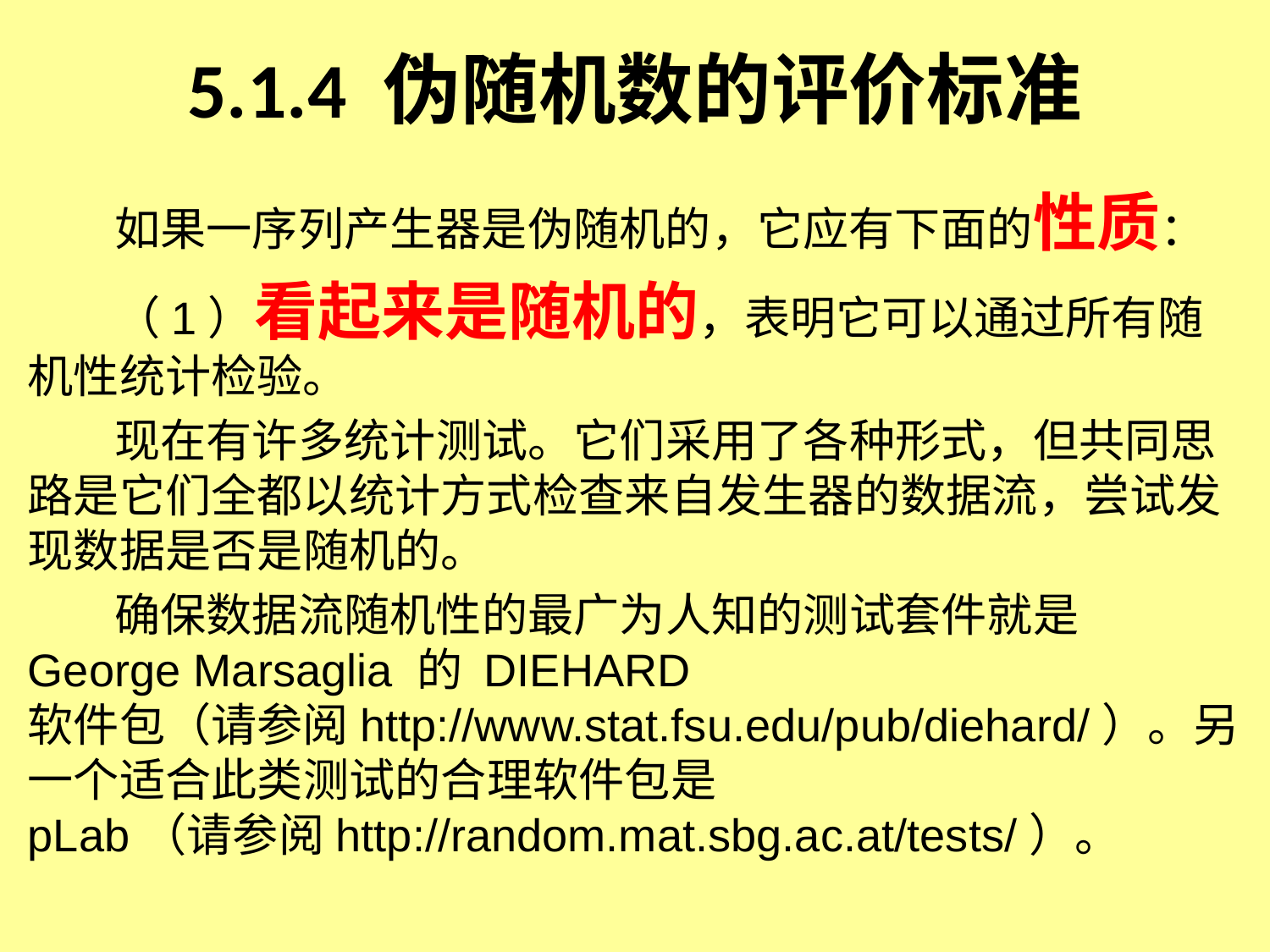

# 5.1.4 伪随机数的评价标准
如果一序列产生器是伪随机的，它应有下面的性质：
（1）看起来是随机的，表明它可以通过所有随机性统计检验。
现在有许多统计测试。它们采用了各种形式，但共同思路是它们全都以统计方式检查来自发生器的数据流，尝试发现数据是否是随机的。
确保数据流随机性的最广为人知的测试套件就是 George Marsaglia 的 DIEHARD 软件包（请参阅http://www.stat.fsu.edu/pub/diehard/）。另一个适合此类测试的合理软件包是 pLab（请参阅http://random.mat.sbg.ac.at/tests/）。